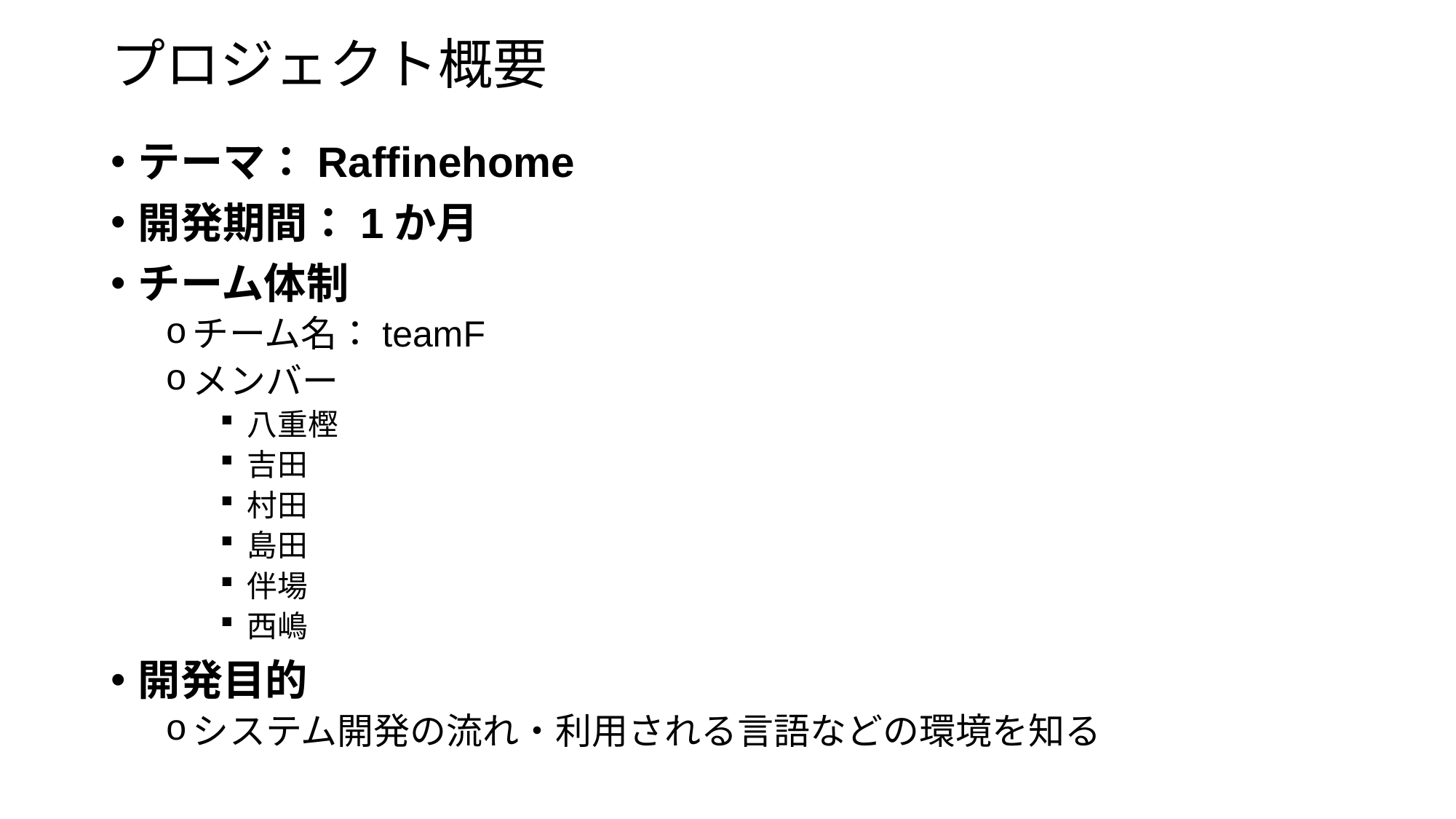

# プロジェクト概要
テーマ：Raffinehome
開発期間：1か月
チーム体制
チーム名：teamF
メンバー
八重樫
吉田
村田
島田
伴場
西嶋
開発目的
システム開発の流れ・利用される言語などの環境を知る